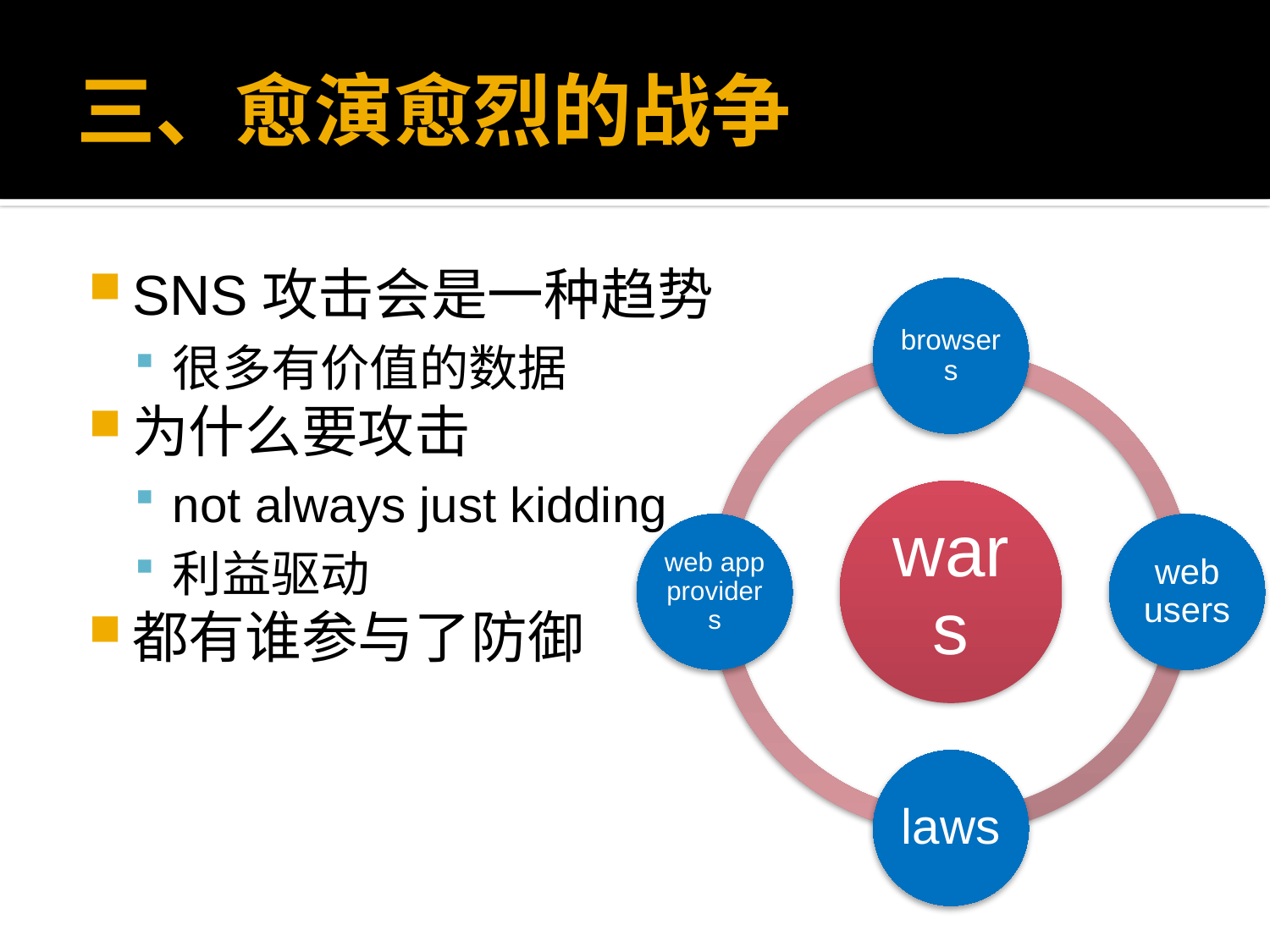

# 三、愈演愈烈的战争
SNS攻击会是一种趋势
很多有价值的数据
为什么要攻击
not always just kidding
利益驱动
都有谁参与了防御

browsers

wars

web app providers

web users

laws